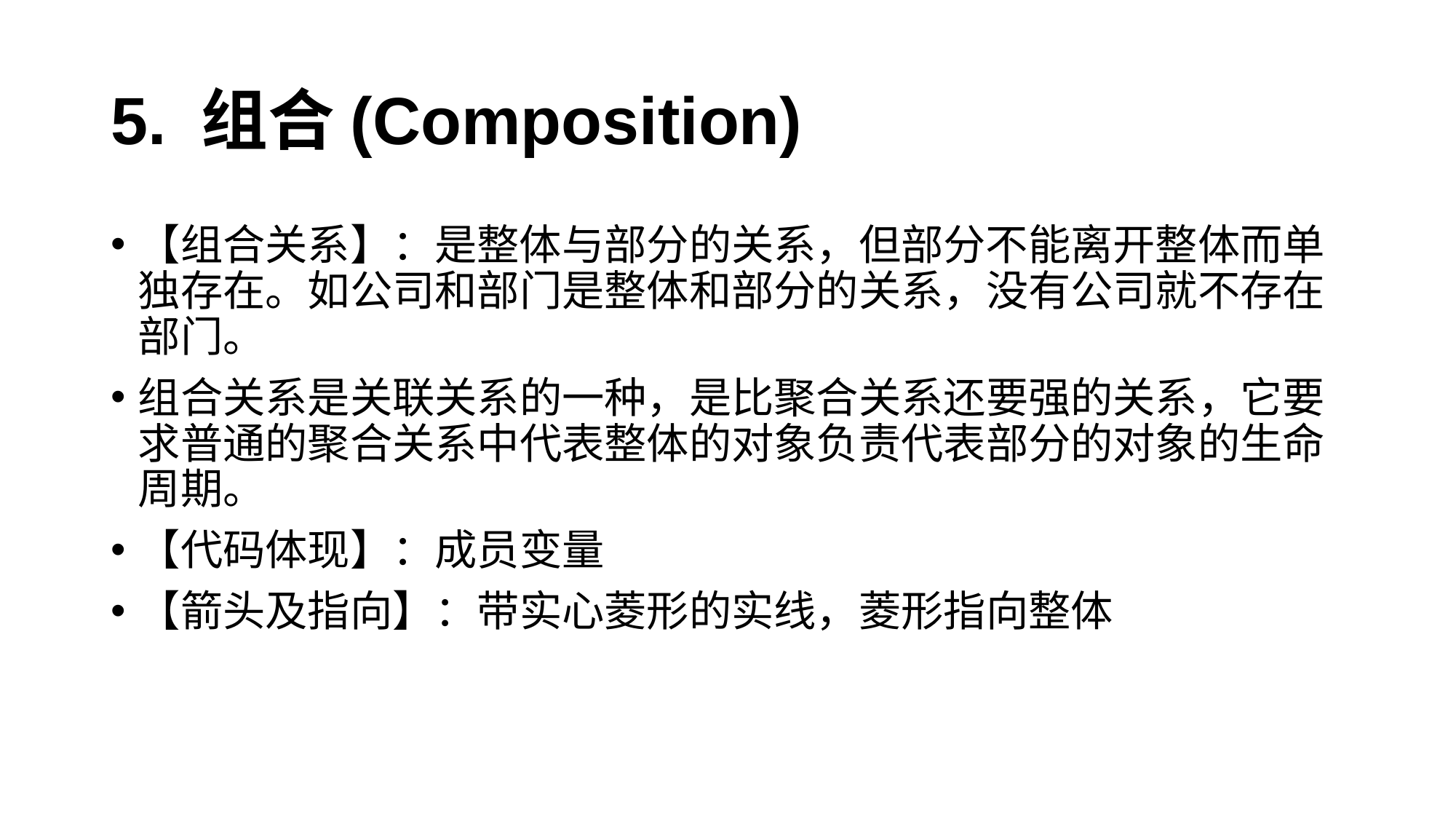

# 5. 组合(Composition)
【组合关系】：是整体与部分的关系，但部分不能离开整体而单独存在。如公司和部门是整体和部分的关系，没有公司就不存在部门。
组合关系是关联关系的一种，是比聚合关系还要强的关系，它要求普通的聚合关系中代表整体的对象负责代表部分的对象的生命周期。
【代码体现】：成员变量
【箭头及指向】：带实心菱形的实线，菱形指向整体